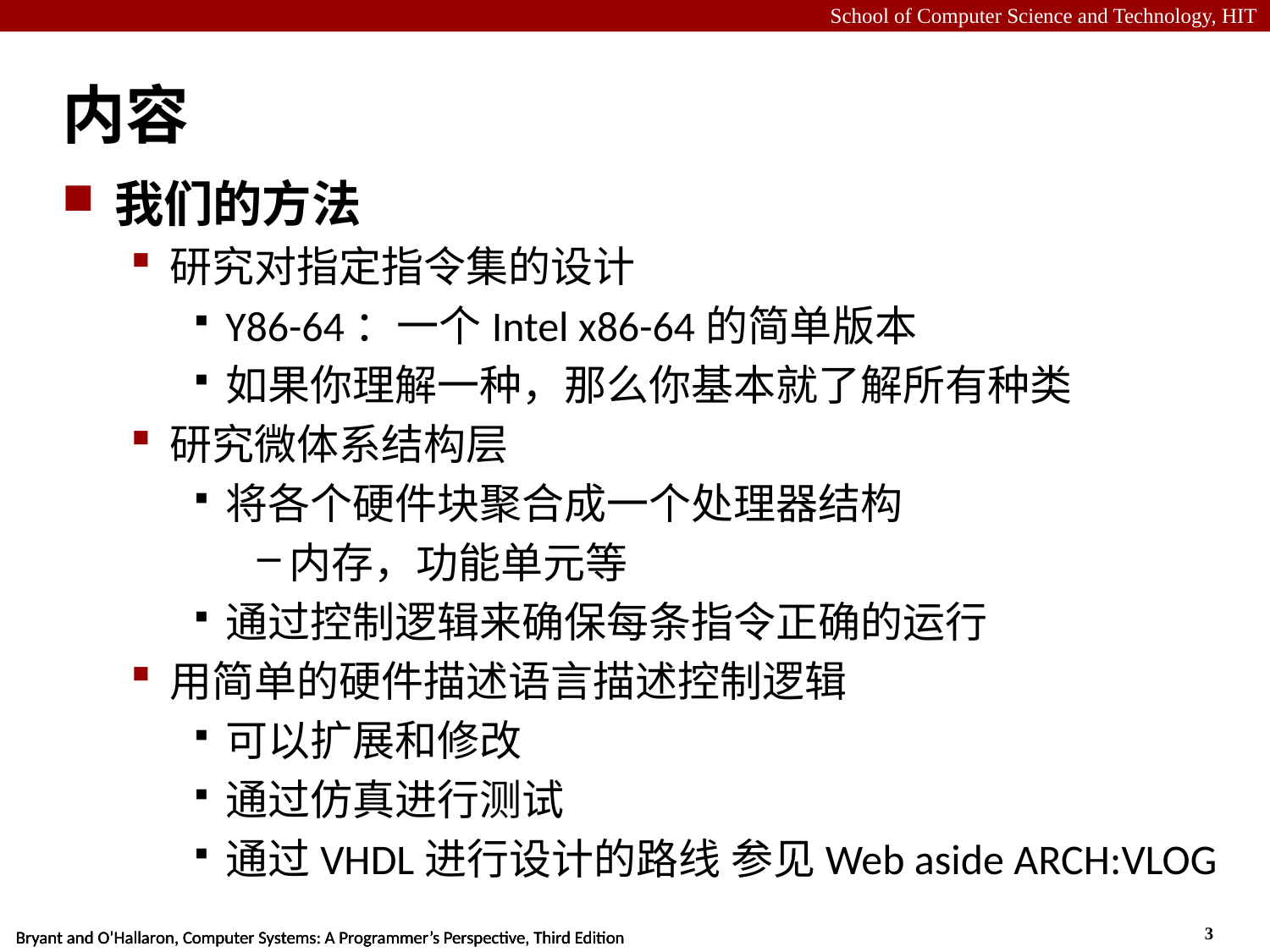

# 内容
我们的方法
研究对指定指令集的设计
Y86-64：一个Intel x86-64的简单版本
如果你理解一种，那么你基本就了解所有种类
研究微体系结构层
将各个硬件块聚合成一个处理器结构
内存，功能单元等
通过控制逻辑来确保每条指令正确的运行
用简单的硬件描述语言描述控制逻辑
可以扩展和修改
通过仿真进行测试
通过VHDL进行设计的路线 参见Web aside ARCH:VLOG